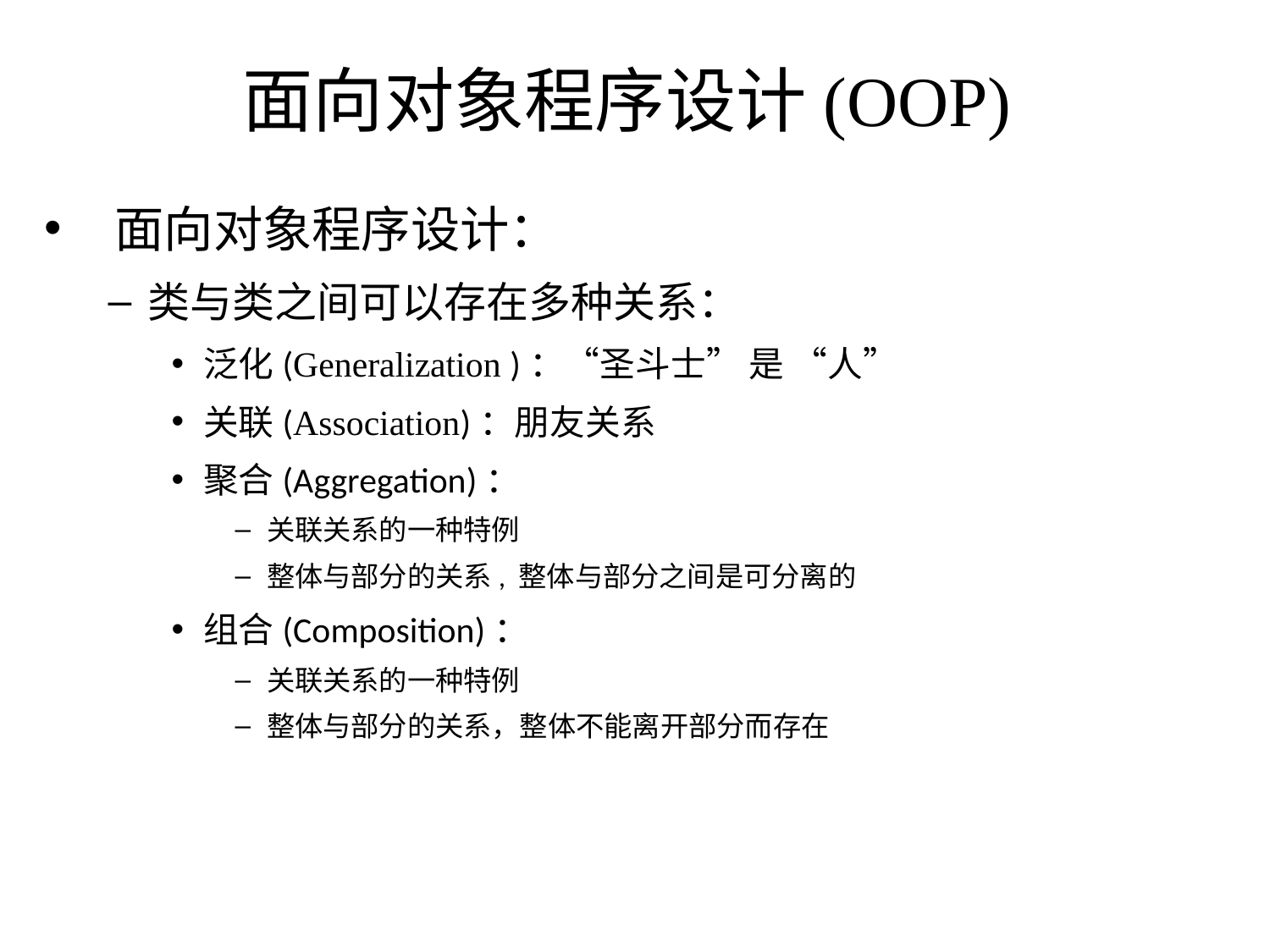

# 面向对象程序设计(OOP)
 面向对象程序设计：
类与类之间可以存在多种关系：
泛化(Generalization )：“圣斗士” 是 “人”
关联(Association)：朋友关系
聚合(Aggregation)：
关联关系的一种特例
整体与部分的关系, 整体与部分之间是可分离的
组合(Composition)：
关联关系的一种特例
整体与部分的关系，整体不能离开部分而存在